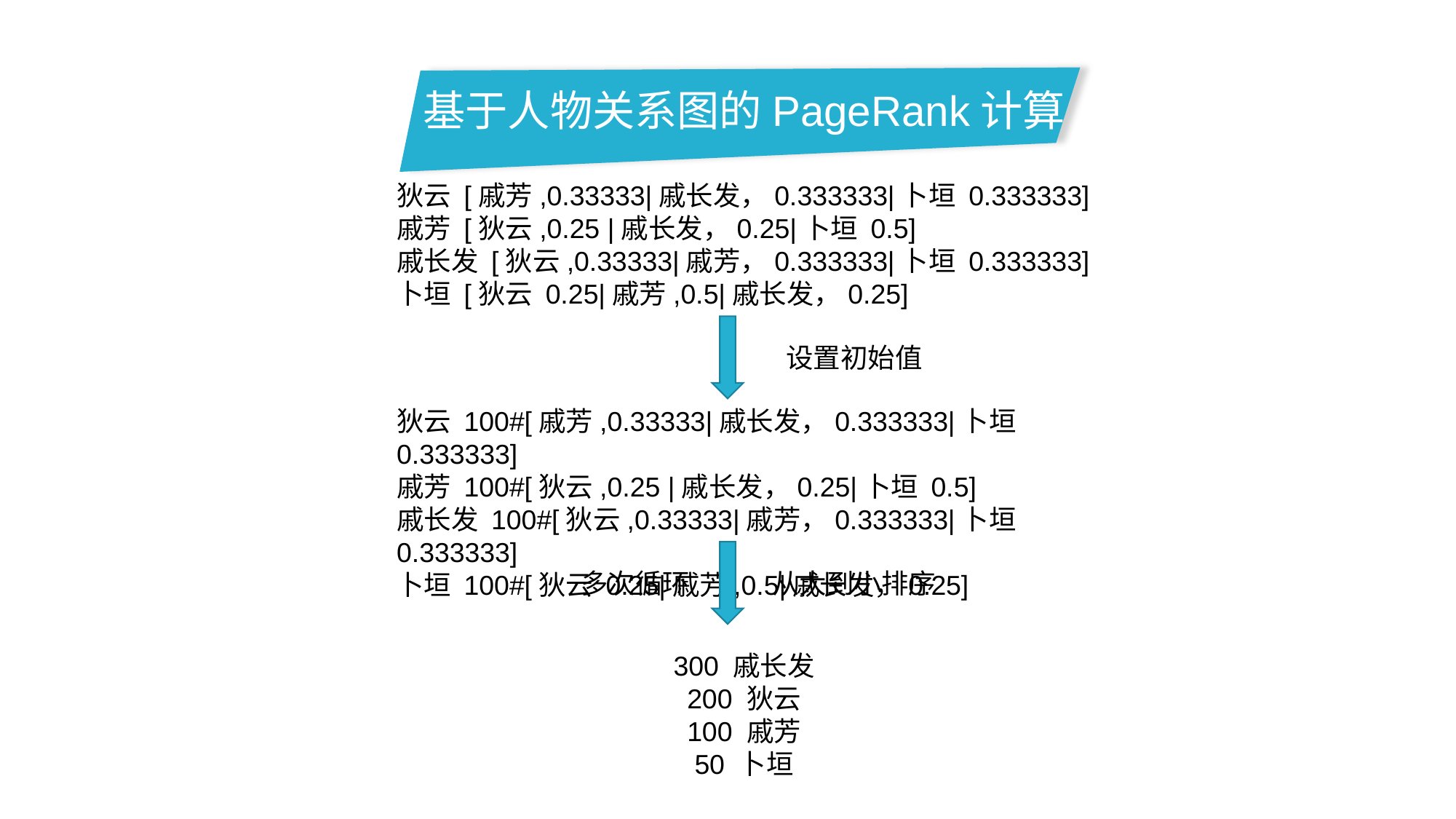

基于人物关系图的PageRank计算
狄云 [戚芳,0.33333|戚长发，0.333333|卜垣 0.333333]
戚芳 [狄云,0.25 |戚长发，0.25|卜垣 0.5]
戚长发 [狄云,0.33333|戚芳，0.333333|卜垣 0.333333]
卜垣 [狄云 0.25|戚芳,0.5|戚长发，0.25]
设置初始值

狄云 100#[戚芳,0.33333|戚长发，0.333333|卜垣 0.333333]
戚芳 100#[狄云,0.25 |戚长发，0.25|卜垣 0.5]
戚长发 100#[狄云,0.33333|戚芳，0.333333|卜垣 0.333333]
卜垣 100#[狄云 0.25|戚芳,0.5|戚长发，0.25]
多次循环
从大到小排序

300 戚长发
200 狄云
100 戚芳
50 卜垣